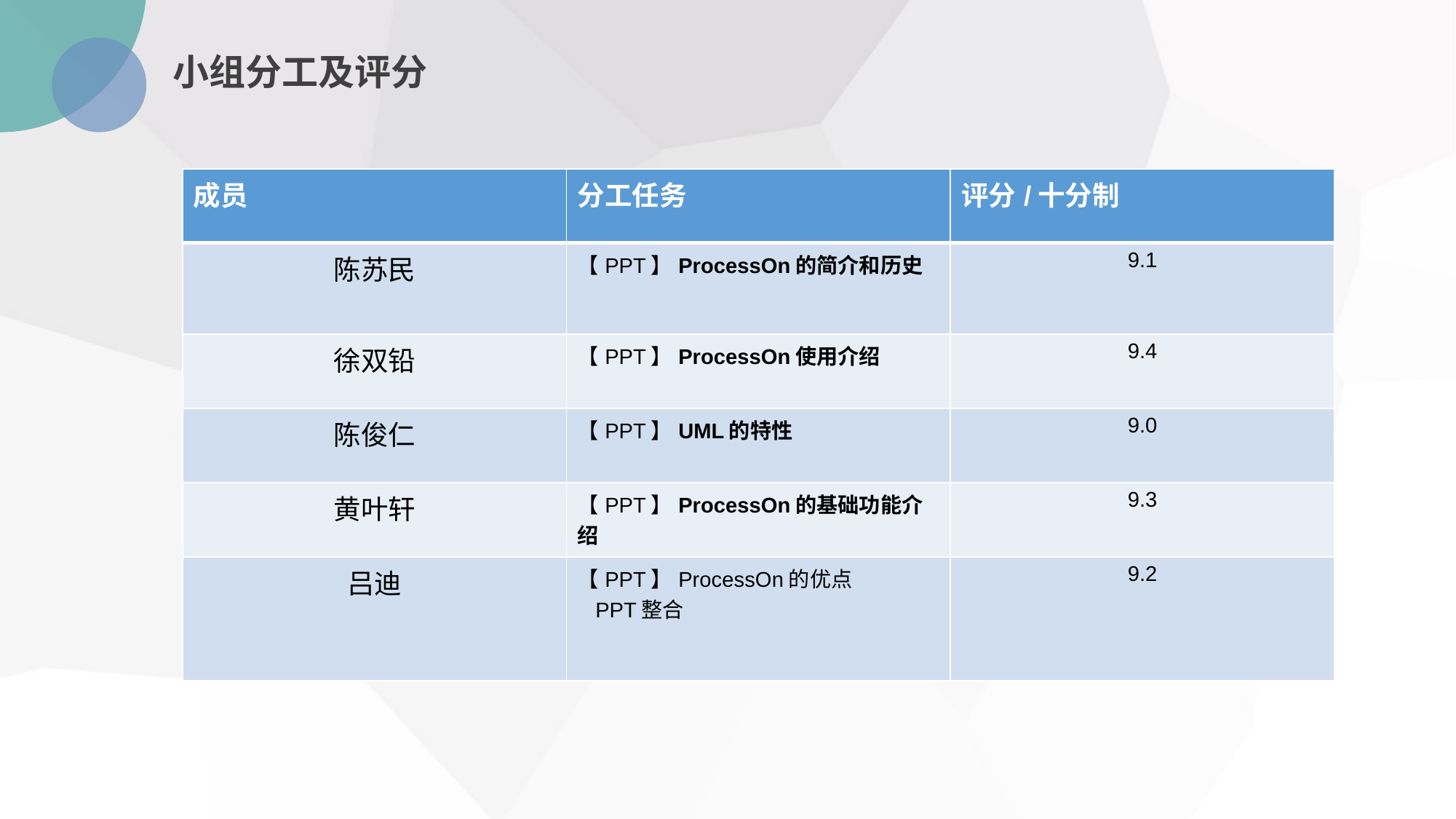

小组分工及评分
| 成员 | 分工任务 | 评分/十分制 |
| --- | --- | --- |
| 陈苏民 | 【PPT】ProcessOn的简介和历史 | 9.1 |
| 徐双铅 | 【PPT】ProcessOn使用介绍 | 9.4 |
| 陈俊仁 | 【PPT】UML的特性 | 9.0 |
| 黄叶轩 | 【PPT】ProcessOn的基础功能介绍 | 9.3 |
| 吕迪 | 【PPT】ProcessOn的优点 PPT整合 | 9.2 |